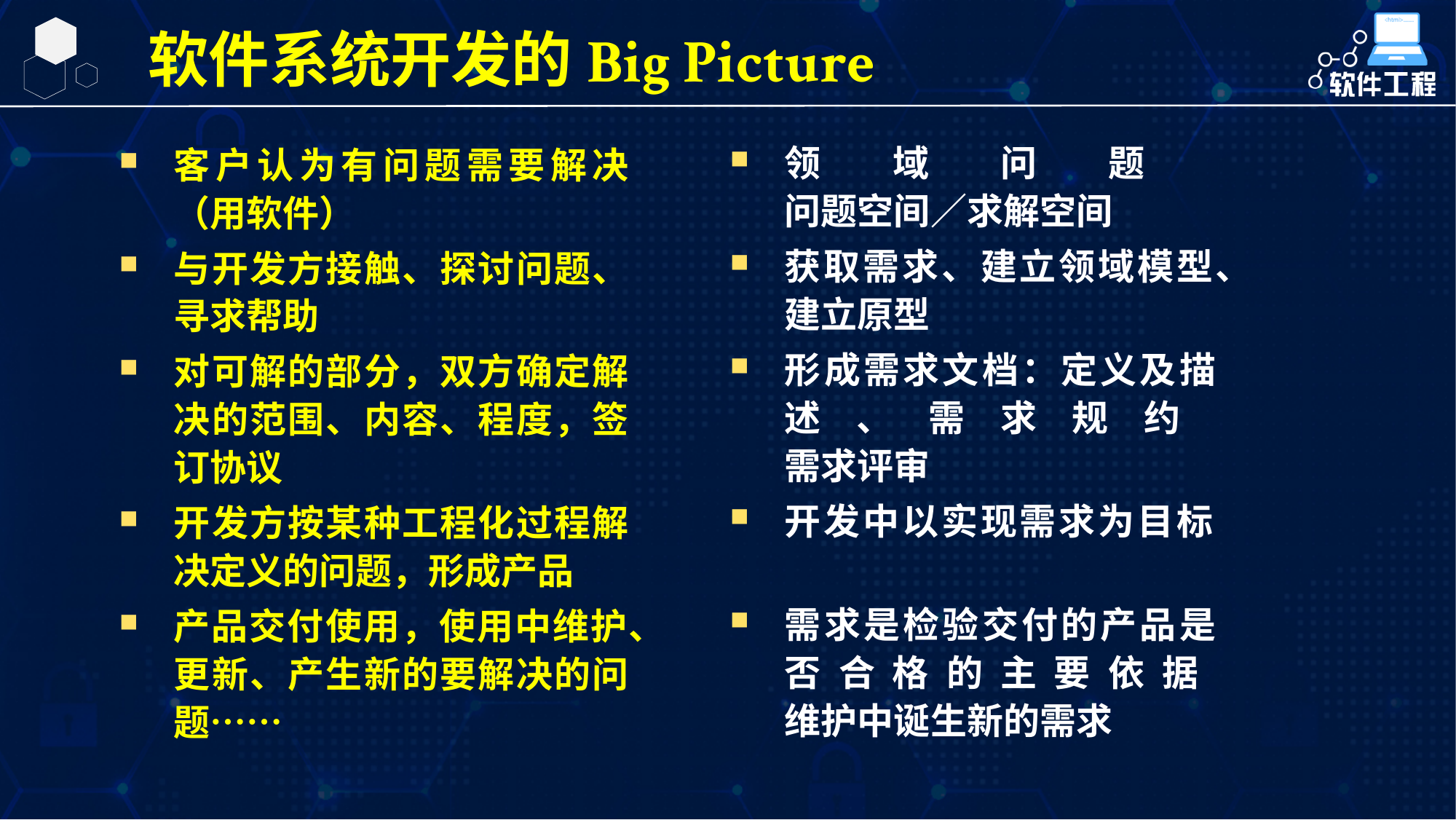

软件系统开发的Big Picture
领域问题
问题空间／求解空间
获取需求、建立领域模型、建立原型
形成需求文档：定义及描述、需求规约
需求评审
开发中以实现需求为目标
需求是检验交付的产品是否合格的主要依据
维护中诞生新的需求
客户认为有问题需要解决（用软件）
与开发方接触、探讨问题、寻求帮助
对可解的部分，双方确定解决的范围、内容、程度，签订协议
开发方按某种工程化过程解决定义的问题，形成产品
产品交付使用，使用中维护、更新、产生新的要解决的问题……